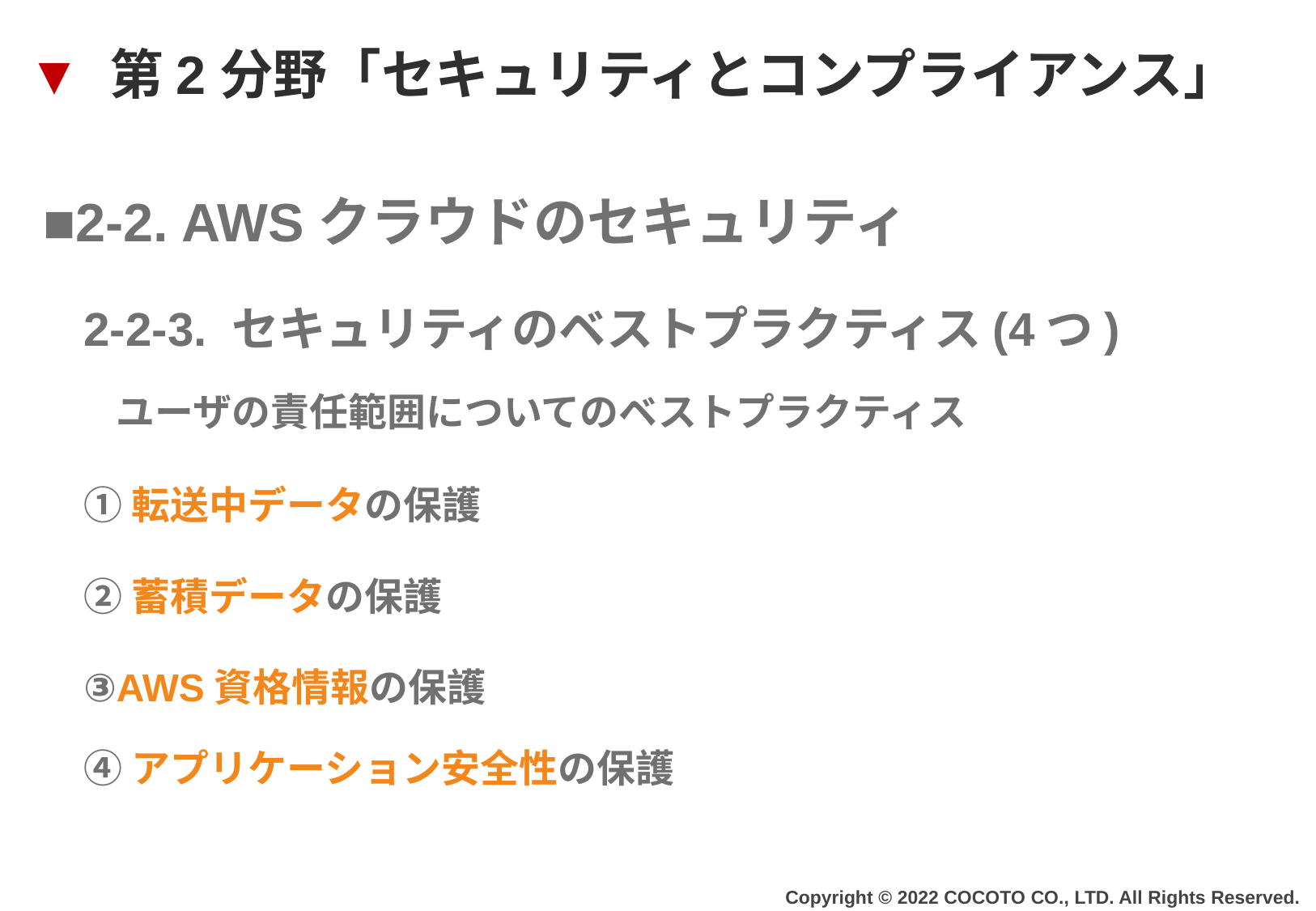

▼ 第2分野「セキュリティとコンプライアンス」
■2-2. AWSクラウドのセキュリティ
2-2-3. セキュリティのベストプラクティス(4つ)
ユーザの責任範囲についてのベストプラクティス
①転送中データの保護
②蓄積データの保護
③AWS資格情報の保護
④アプリケーション安全性の保護
Copyright © 2022 COCOTO CO., LTD. All Rights Reserved.